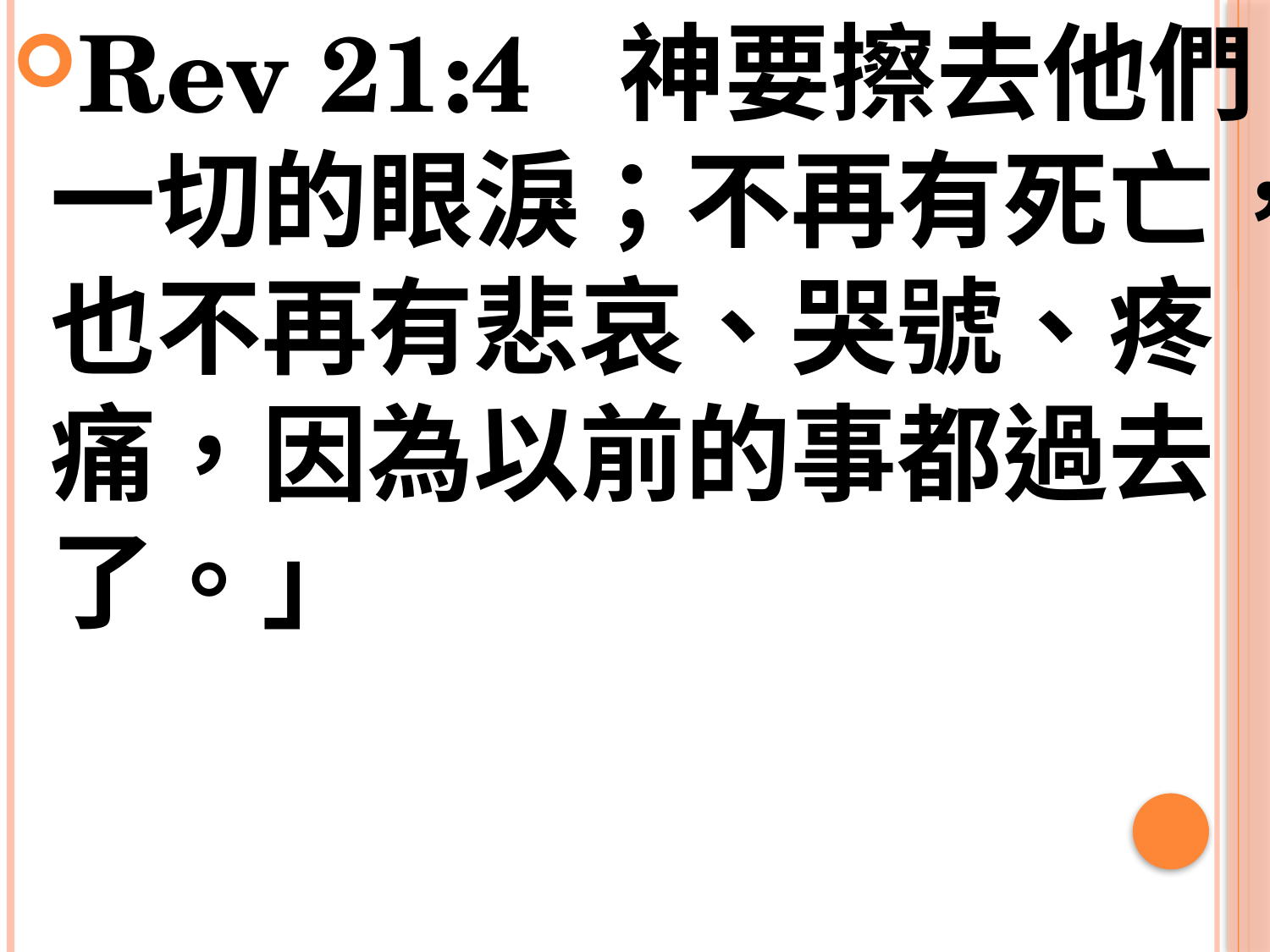

Rev 21:4  神要擦去他們一切的眼淚；不再有死亡，也不再有悲哀、哭號、疼痛，因為以前的事都過去了。」